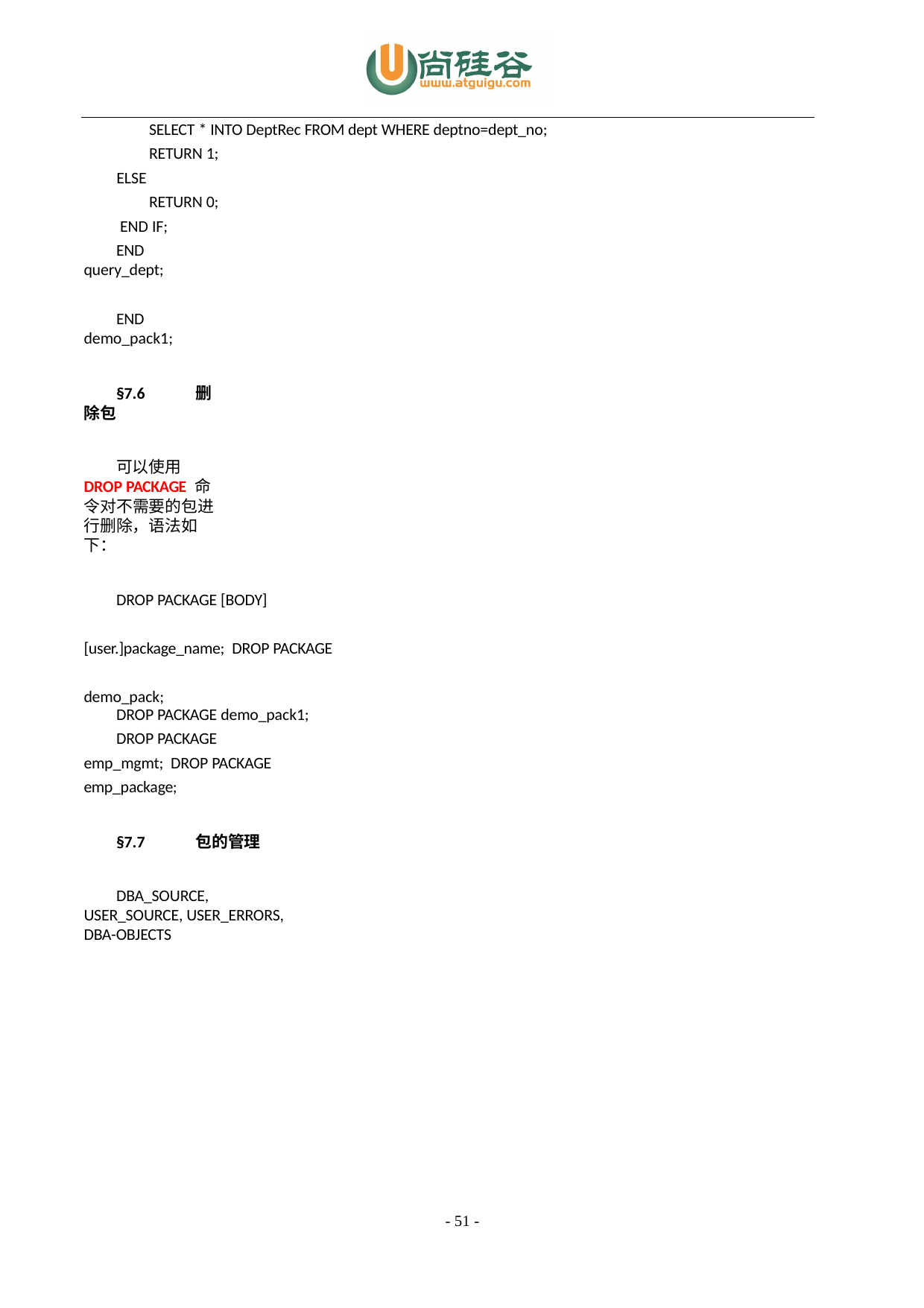

SELECT * INTO DeptRec FROM dept WHERE deptno=dept_no;  RETURN 1;
ELSE
RETURN 0;  END IF;
END query_dept;

END demo_pack1;

§7.6	删除包

可以使用 DROP PACKAGE 命令对不需要的包进行删除，语法如下：
DROP PACKAGE [BODY] [user.]package_name;  DROP PACKAGE demo_pack;
DROP PACKAGE demo_pack1;
DROP PACKAGE emp_mgmt;  DROP PACKAGE emp_package;

§7.7	包的管理

DBA_SOURCE, USER_SOURCE, USER_ERRORS, DBA-OBJECTS
- 51 -